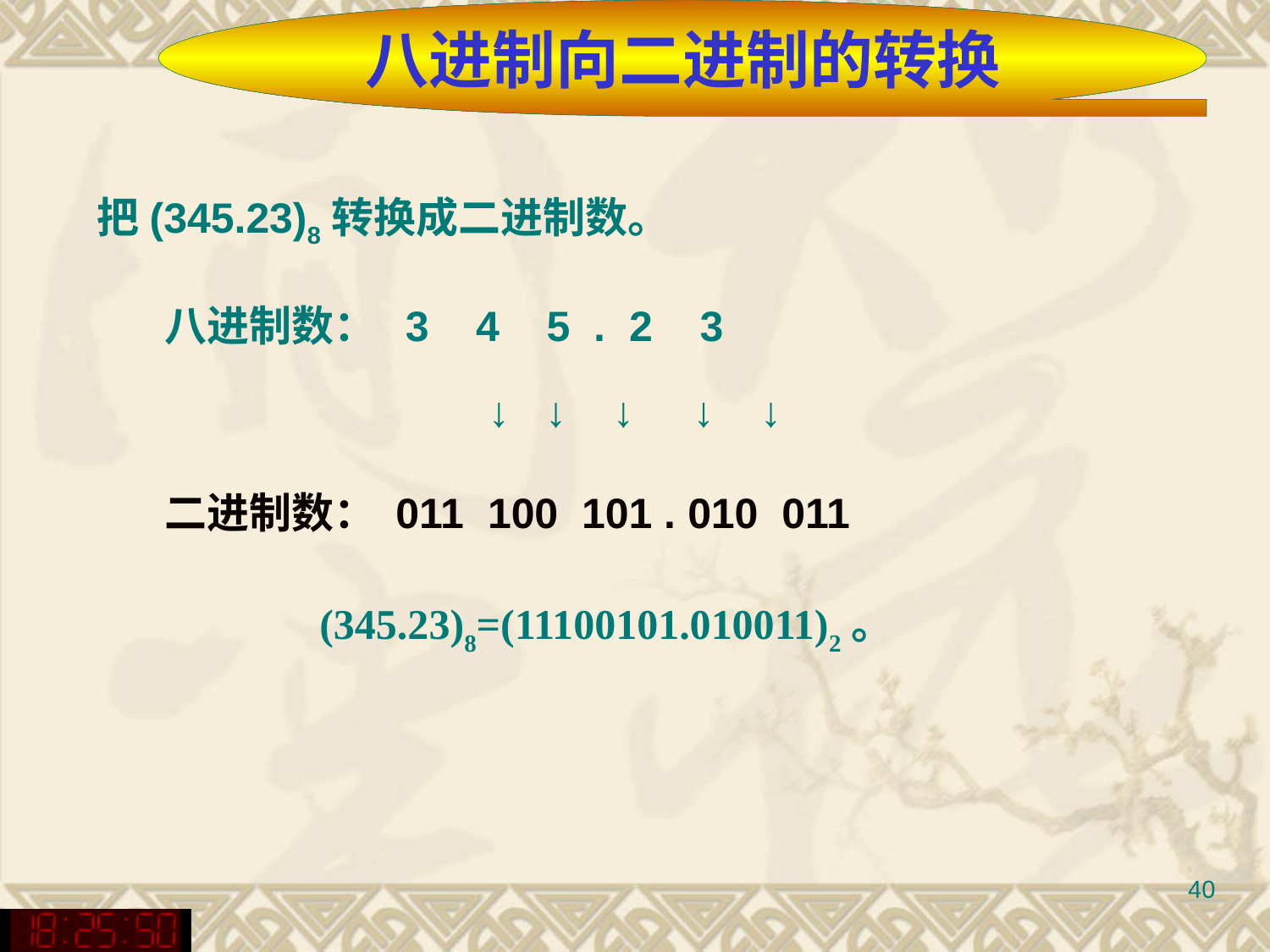

八进制向二进制的转换
把(345.23)8转换成二进制数。
      八进制数：  3    4    5  .  2    3
                                     ↓   ↓    ↓     ↓    ↓
      二进制数： 011  100  101 . 010  011
                     (345.23)8=(11100101.010011)2。
40